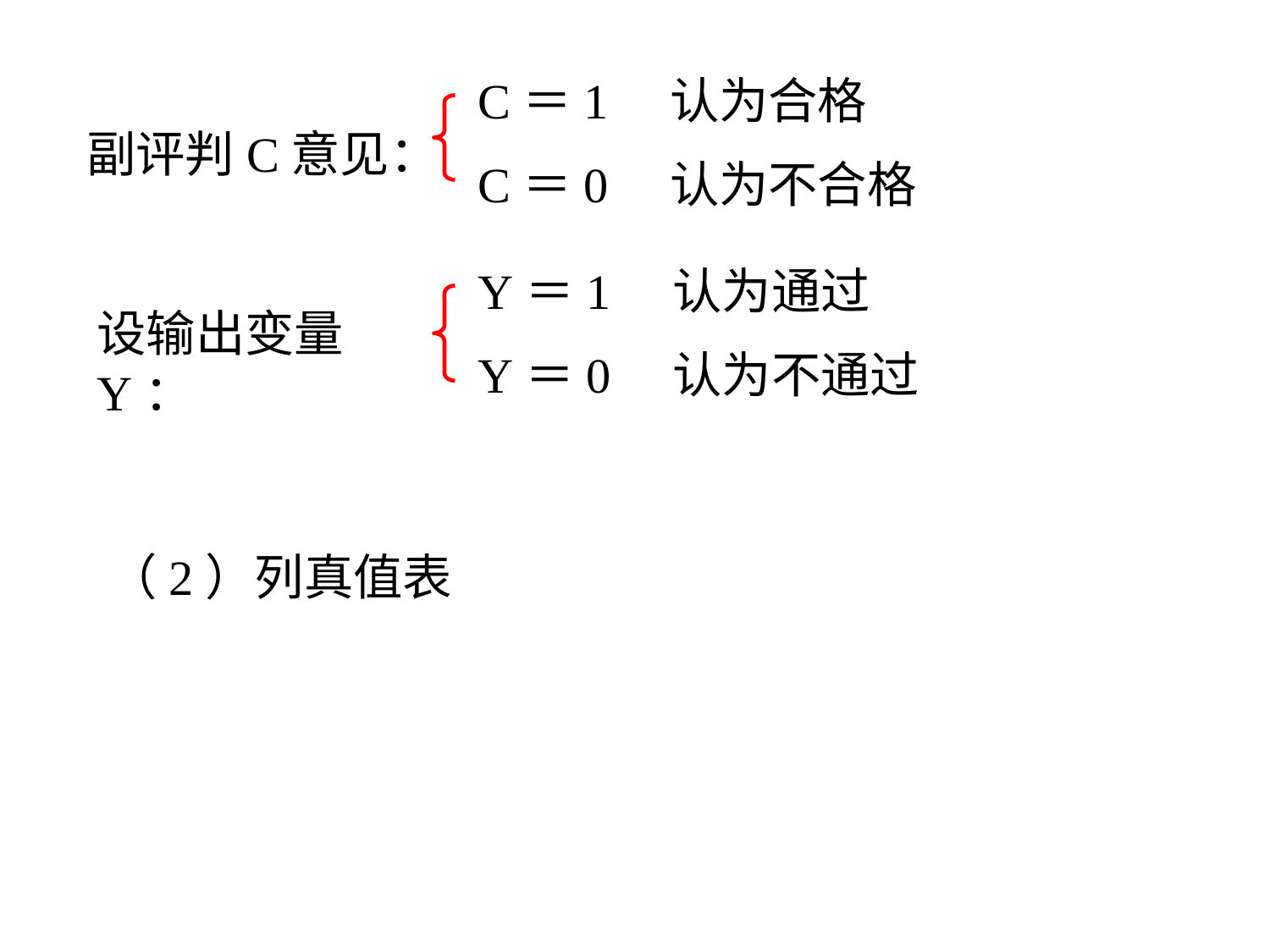

C＝1　认为合格
C＝0　认为不合格

副评判C意见：
Y＝1　认为通过
Y＝0　认为不通过

设输出变量Y：
（2）列真值表